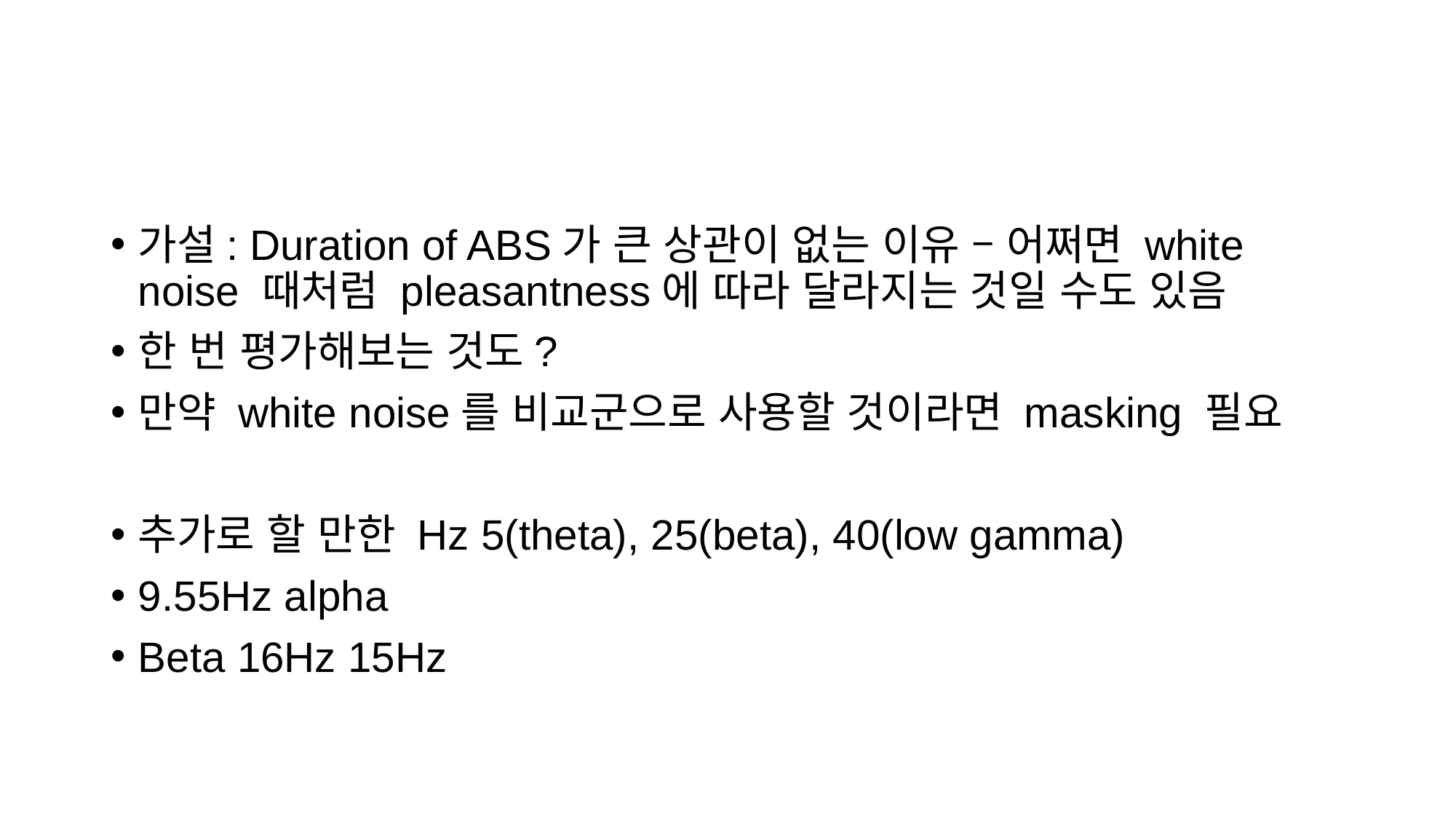

#
가설: Duration of ABS가 큰 상관이 없는 이유 – 어쩌면 white noise 때처럼 pleasantness에 따라 달라지는 것일 수도 있음
한 번 평가해보는 것도?
만약 white noise를 비교군으로 사용할 것이라면 masking 필요

추가로 할 만한 Hz 5(theta), 25(beta), 40(low gamma)
9.55Hz alpha
Beta 16Hz 15Hz